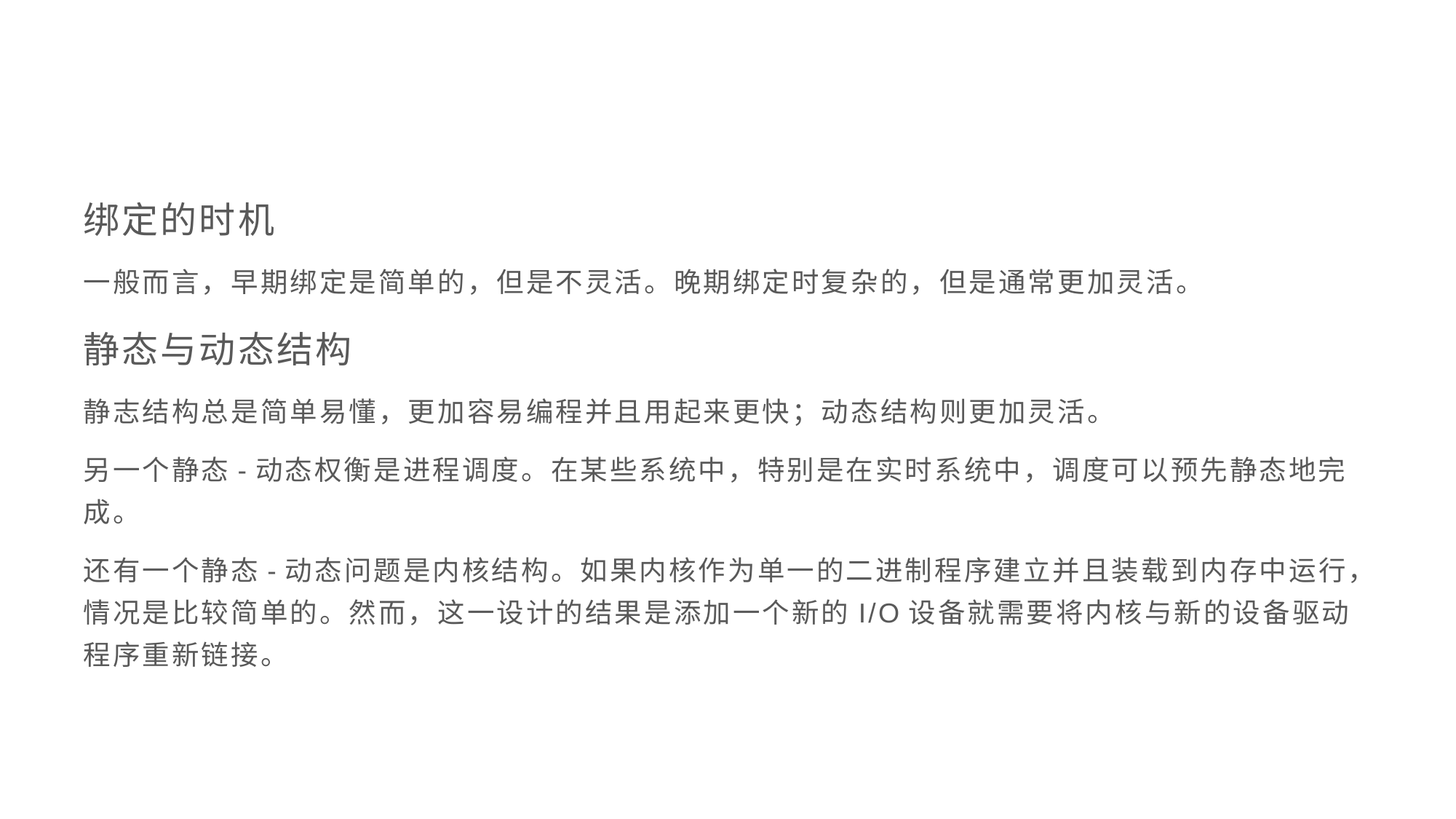

绑定的时机
一般而言，早期绑定是简单的，但是不灵活。晚期绑定时复杂的，但是通常更加灵活。
静态与动态结构
静志结构总是简单易懂，更加容易编程并且用起来更快；动态结构则更加灵活。
另一个静态-动态权衡是进程调度。在某些系统中，特别是在实时系统中，调度可以预先静态地完成。
还有一个静态-动态问题是内核结构。如果内核作为单一的二进制程序建立并且装载到内存中运行，情况是比较简单的。然而，这一设计的结果是添加一个新的I/O设备就需要将内核与新的设备驱动程序重新链接。